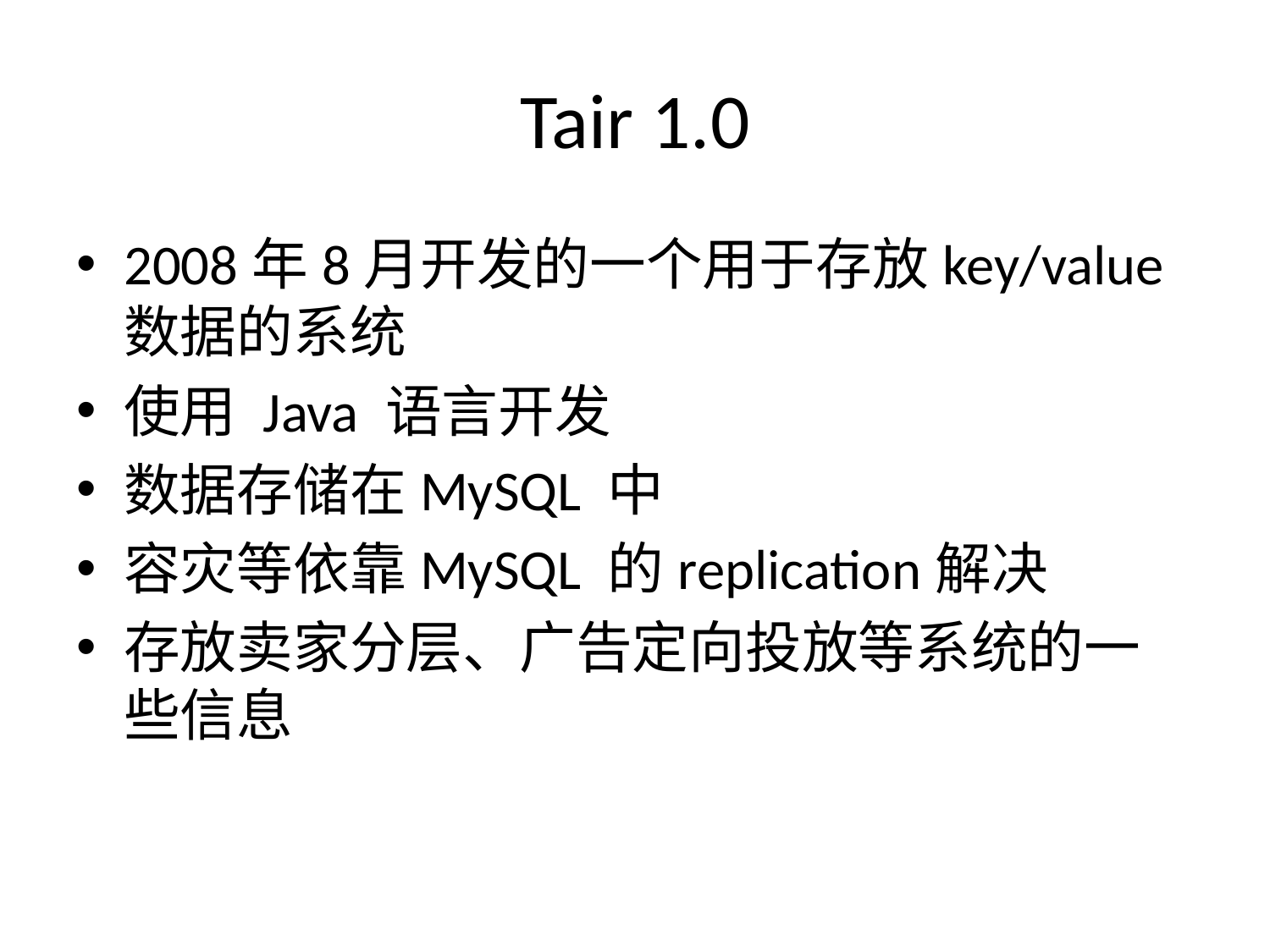

# Tair 1.0
2008年8月开发的一个用于存放key/value数据的系统
使用 Java 语言开发
数据存储在MySQL 中
容灾等依靠MySQL 的replication解决
存放卖家分层、广告定向投放等系统的一些信息